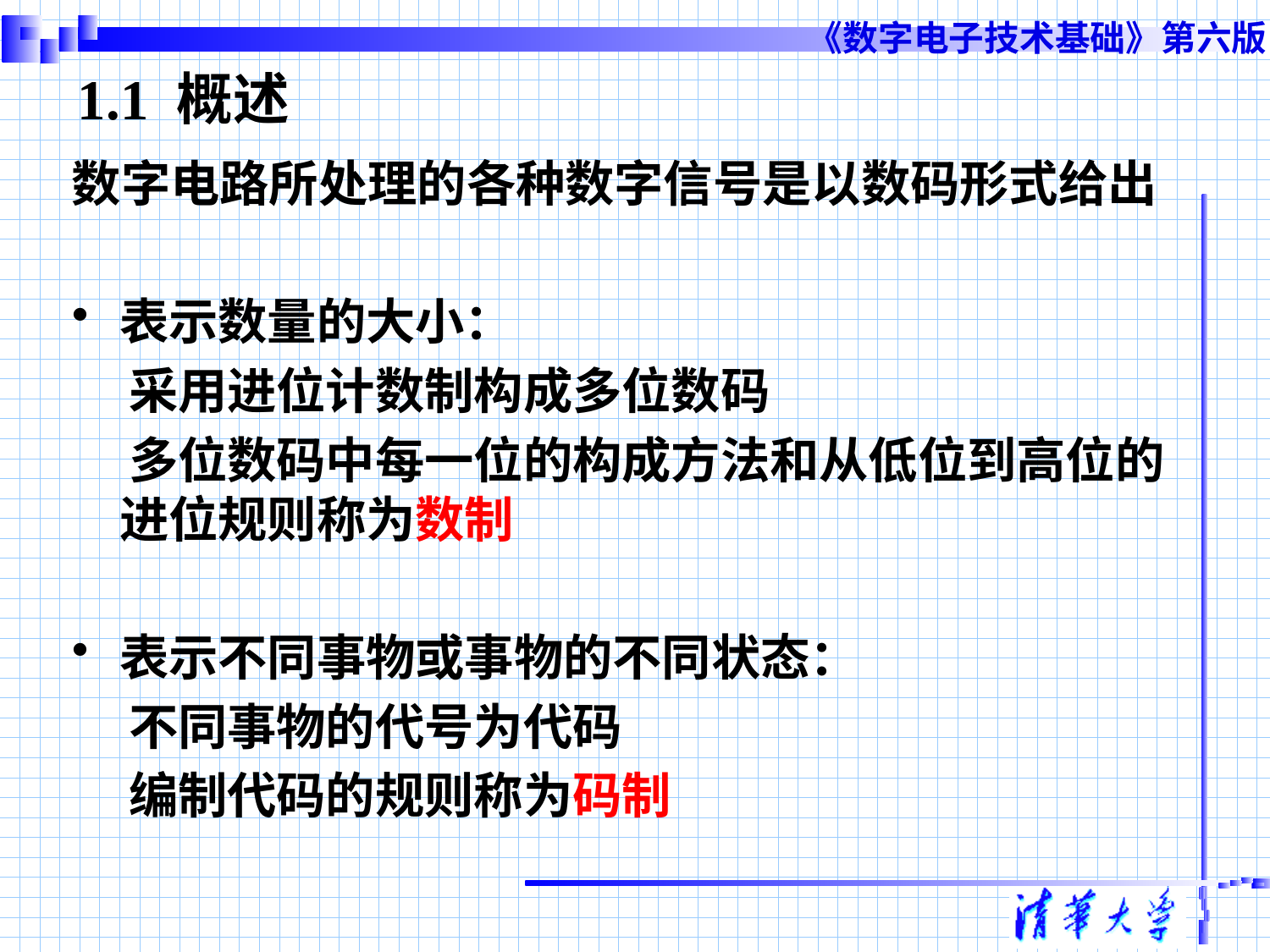

# 1.1 概述
数字电路所处理的各种数字信号是以数码形式给出

表示数量的大小：
    采用进位计数制构成多位数码
    多位数码中每一位的构成方法和从低位到高位的进位规则称为数制

表示不同事物或事物的不同状态：
    不同事物的代号为代码
    编制代码的规则称为码制